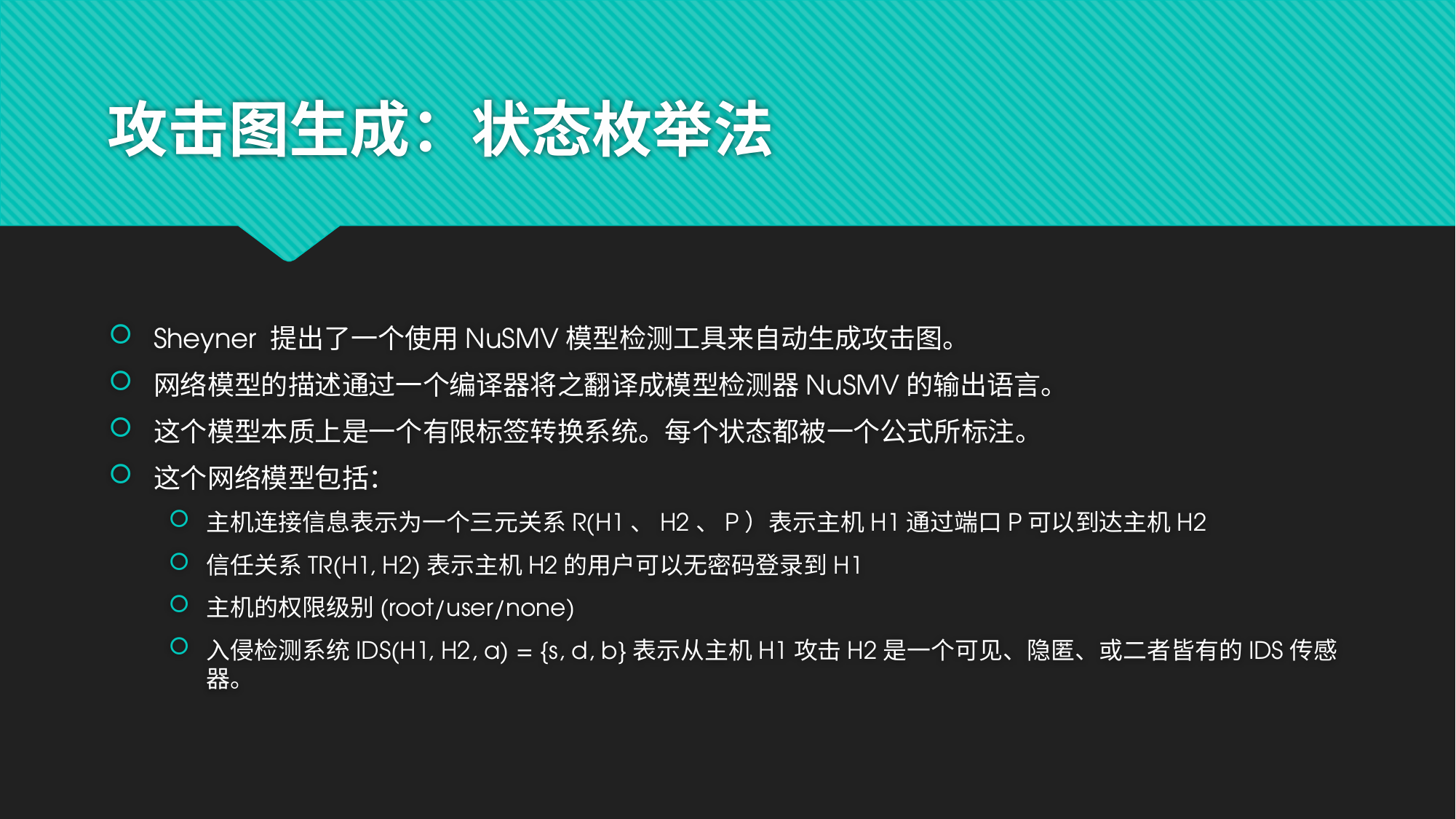

# 攻击图生成：状态枚举法

Sheyner 提出了一个使用NuSMV模型检测工具来自动生成攻击图。
网络模型的描述通过一个编译器将之翻译成模型检测器NuSMV的输出语言。
这个模型本质上是一个有限标签转换系统。每个状态都被一个公式所标注。
这个网络模型包括：
主机连接信息表示为一个三元关系R(H1、H2、P）表示主机H1通过端口P可以到达主机H2
信任关系TR(H1, H2)表示主机H2的用户可以无密码登录到H1
主机的权限级别(root/user/none)
入侵检测系统IDS(H1, H2, a) = {s, d, b}表示从主机H1攻击H2是一个可见、隐匿、或二者皆有的IDS传感器。